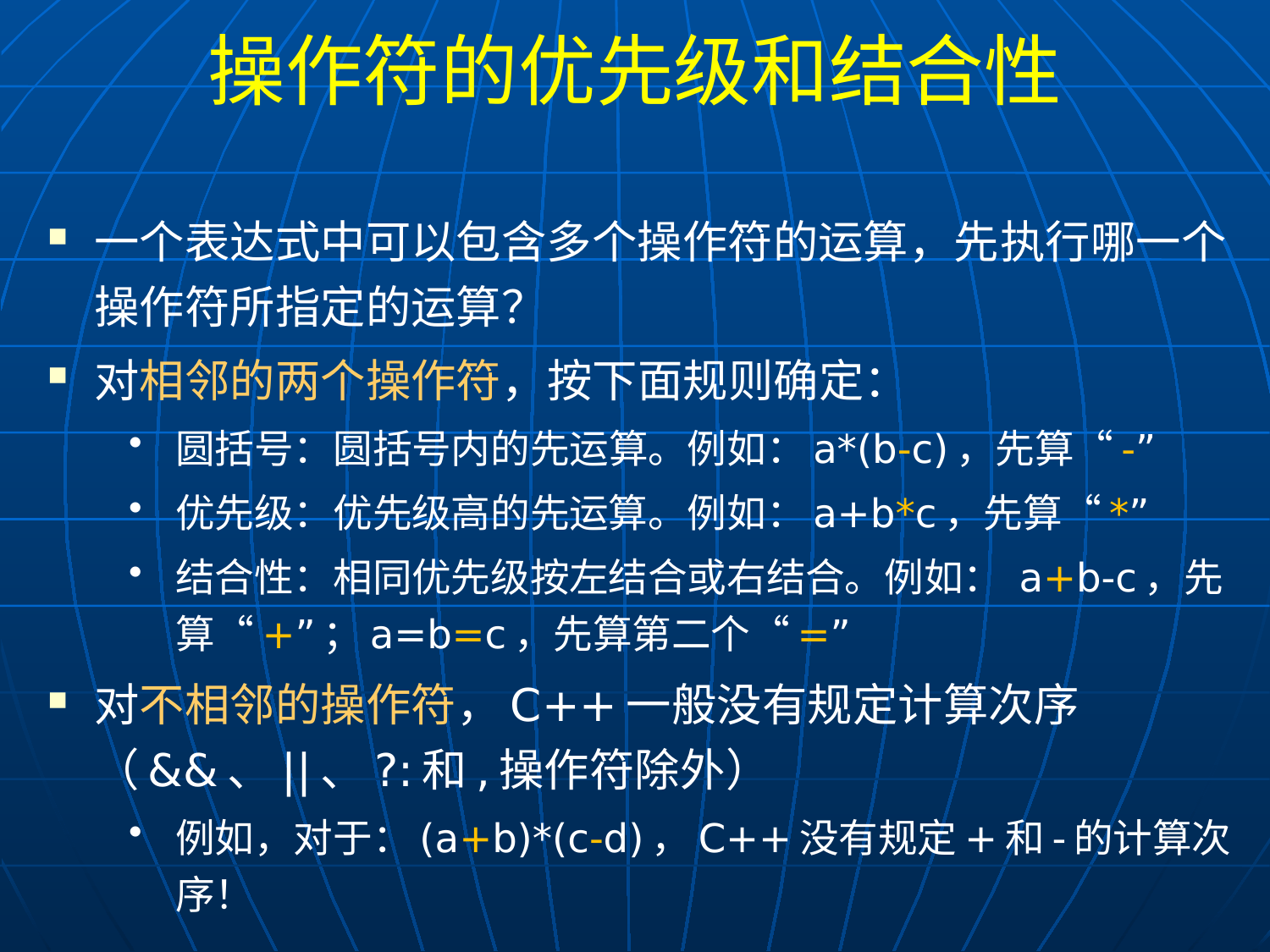

# 操作符的优先级和结合性
一个表达式中可以包含多个操作符的运算，先执行哪一个操作符所指定的运算？
对相邻的两个操作符，按下面规则确定：
圆括号：圆括号内的先运算。例如：a*(b-c)，先算“-”
优先级：优先级高的先运算。例如：a+b*c，先算“*”
结合性：相同优先级按左结合或右结合。例如： a+b-c，先算“+”；a=b=c，先算第二个“=”
对不相邻的操作符，C++一般没有规定计算次序（&&、||、?:和,操作符除外）
例如，对于：(a+b)*(c-d)，C++没有规定+和-的计算次序！